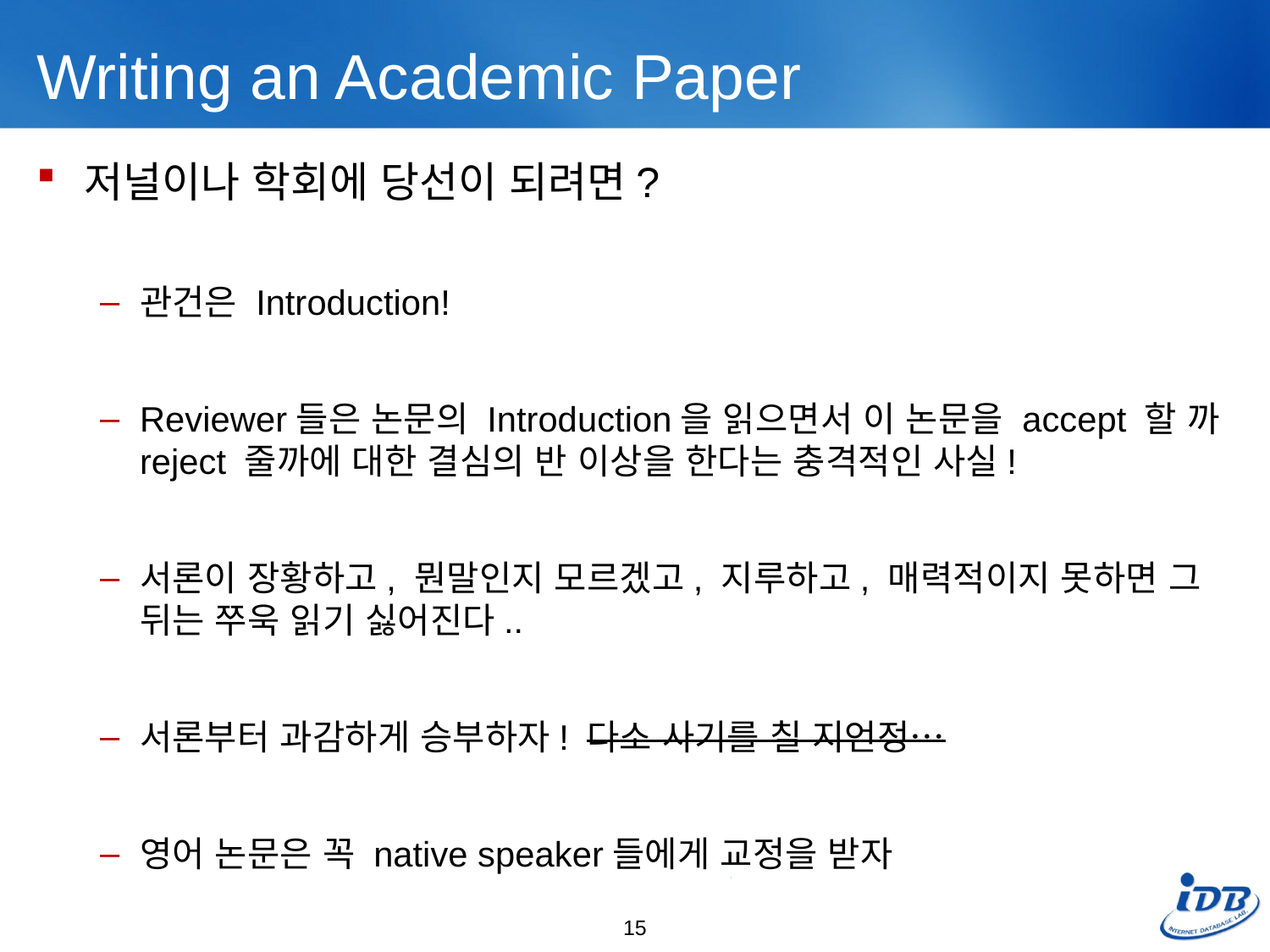

# Writing an Academic Paper
저널이나 학회에 당선이 되려면?

관건은 Introduction!

Reviewer들은 논문의 Introduction을 읽으면서 이 논문을 accept 할 까 reject 줄까에 대한 결심의 반 이상을 한다는 충격적인 사실!

서론이 장황하고, 뭔말인지 모르겠고, 지루하고, 매력적이지 못하면 그 뒤는 쭈욱 읽기 싫어진다..

서론부터 과감하게 승부하자! 다소 사기를 칠 지언정…

영어 논문은 꼭 native speaker들에게 교정을 받자

15